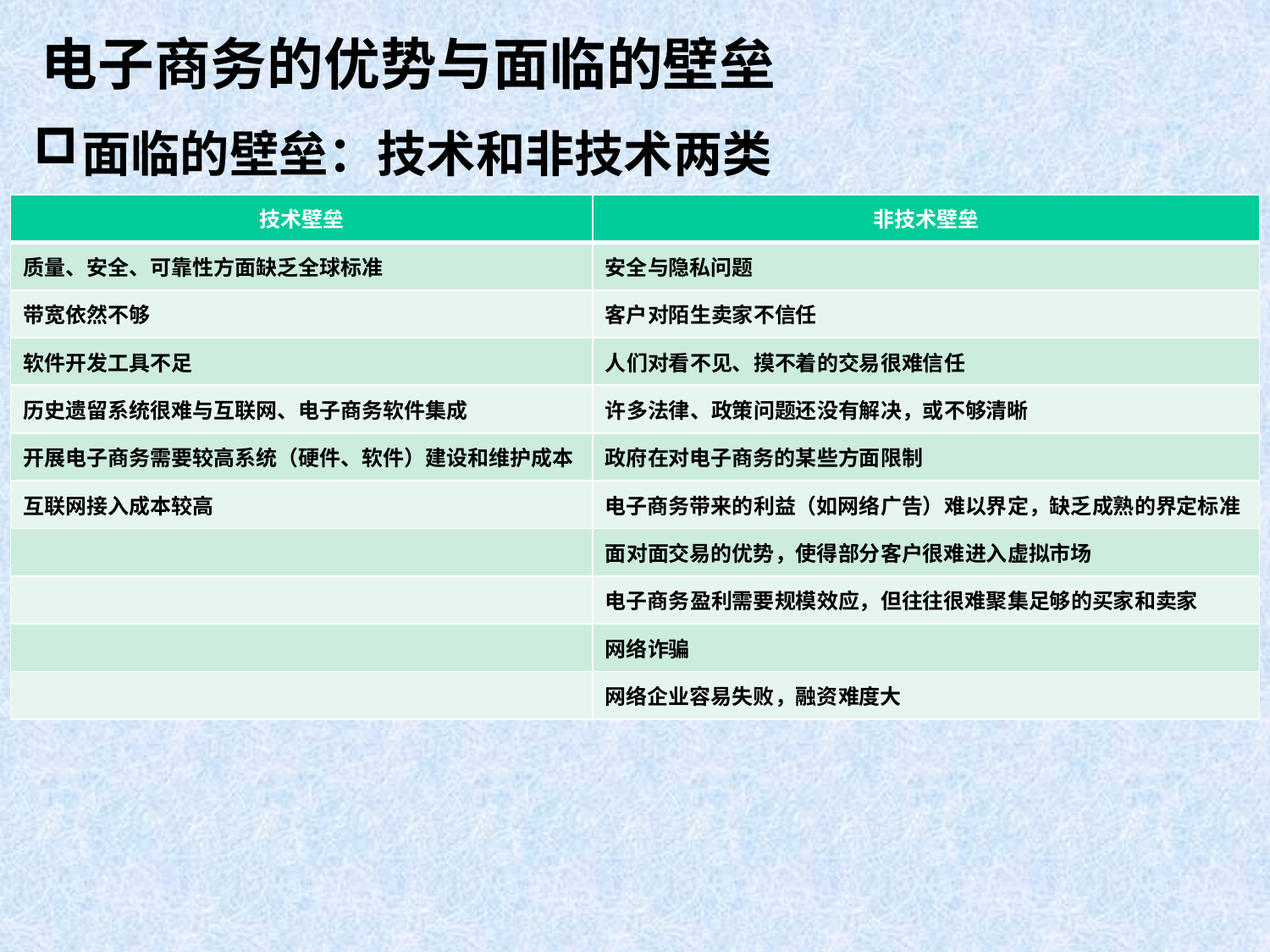

# 电子商务的优势与面临的壁垒
面临的壁垒：技术和非技术两类

| 技术壁垒 | 非技术壁垒 |
| --- | --- |
| 质量、安全、可靠性方面缺乏全球标准 | 安全与隐私问题 |
| 带宽依然不够 | 客户对陌生卖家不信任 |
| 软件开发工具不足 | 人们对看不见、摸不着的交易很难信任 |
| 历史遗留系统很难与互联网、电子商务软件集成 | 许多法律、政策问题还没有解决，或不够清晰 |
| 开展电子商务需要较高系统（硬件、软件）建设和维护成本 | 政府在对电子商务的某些方面限制 |
| 互联网接入成本较高 | 电子商务带来的利益（如网络广告）难以界定，缺乏成熟的界定标准 |
|  | 面对面交易的优势，使得部分客户很难进入虚拟市场 |
|  | 电子商务盈利需要规模效应，但往往很难聚集足够的买家和卖家 |
|  | 网络诈骗 |
|  | 网络企业容易失败，融资难度大 |